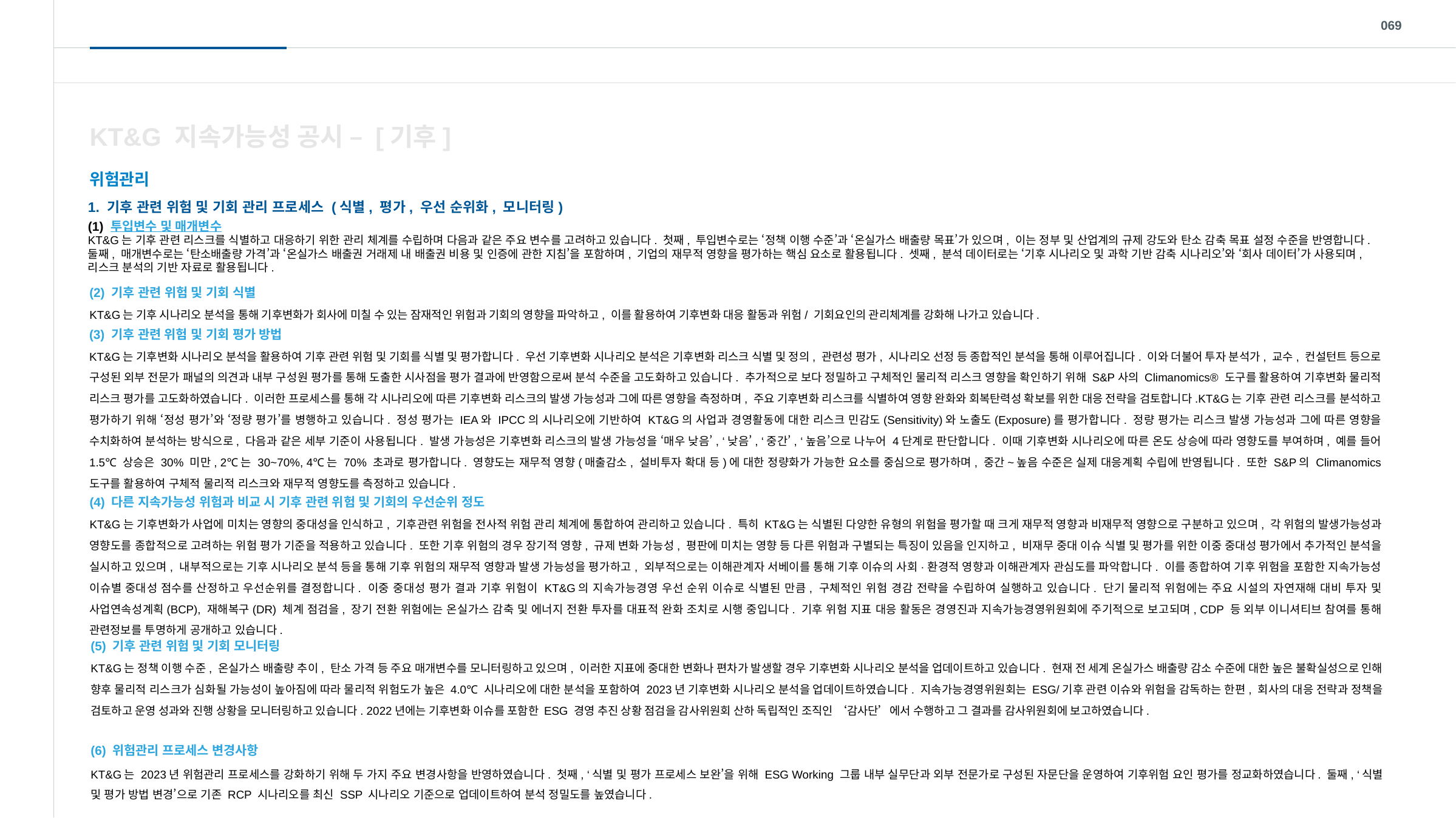

069
KT&G 지속가능성 공시 – [기후]
위험관리
1. 기후 관련 위험 및 기회 관리 프로세스 (식별, 평가, 우선 순위화, 모니터링)
투입변수 및 매개변수
KT&G는 기후 관련 리스크를 식별하고 대응하기 위한 관리 체계를 수립하며 다음과 같은 주요 변수를 고려하고 있습니다. 첫째, 투입변수로는 ‘정책 이행 수준’과 ‘온실가스 배출량 목표’가 있으며, 이는 정부 및 산업계의 규제 강도와 탄소 감축 목표 설정 수준을 반영합니다. 둘째, 매개변수로는 ‘탄소배출량 가격’과 ‘온실가스 배출권 거래제 내 배출권 비용 및 인증에 관한 지침’을 포함하며, 기업의 재무적 영향을 평가하는 핵심 요소로 활용됩니다. 셋째, 분석 데이터로는 ‘기후 시나리오 및 과학 기반 감축 시나리오’와 ‘회사 데이터’가 사용되며, 리스크 분석의 기반 자료로 활용됩니다.
(2) 기후 관련 위험 및 기회 식별
KT&G는 기후 시나리오 분석을 통해 기후변화가 회사에 미칠 수 있는 잠재적인 위험과 기회의 영향을 파악하고, 이를 활용하여 기후변화 대응 활동과 위험/ 기회요인의 관리체계를 강화해 나가고 있습니다.
(3) 기후 관련 위험 및 기회 평가 방법
KT&G는 기후변화 시나리오 분석을 활용하여 기후 관련 위험 및 기회를 식별 및 평가합니다. 우선 기후변화 시나리오 분석은 기후변화 리스크 식별 및 정의, 관련성 평가, 시나리오 선정 등 종합적인 분석을 통해 이루어집니다. 이와 더불어 투자 분석가, 교수, 컨설턴트 등으로 구성된 외부 전문가 패널의 의견과 내부 구성원 평가를 통해 도출한 시사점을 평가 결과에 반영함으로써 분석 수준을 고도화하고 있습니다. 추가적으로 보다 정밀하고 구체적인 물리적 리스크 영향을 확인하기 위해 S&P사의 Climanomics® 도구를 활용하여 기후변화 물리적 리스크 평가를 고도화하였습니다. 이러한 프로세스를 통해 각 시나리오에 따른 기후변화 리스크의 발생 가능성과 그에 따른 영향을 측정하며, 주요 기후변화 리스크를 식별하여 영향 완화와 회복탄력성 확보를 위한 대응 전략을 검토합니다.KT&G는 기후 관련 리스크를 분석하고 평가하기 위해 ‘정성 평가’와 ‘정량 평가’를 병행하고 있습니다. 정성 평가는 IEA와 IPCC의 시나리오에 기반하여 KT&G의 사업과 경영활동에 대한 리스크 민감도(Sensitivity)와 노출도(Exposure)를 평가합니다. 정량 평가는 리스크 발생 가능성과 그에 따른 영향을 수치화하여 분석하는 방식으로, 다음과 같은 세부 기준이 사용됩니다. 발생 가능성은 기후변화 리스크의 발생 가능성을 ‘매우 낮음’, ‘낮음’, ‘중간’, ‘높음’으로 나누어 4단계로 판단합니다. 이때 기후변화 시나리오에 따른 온도 상승에 따라 영향도를 부여하며, 예를 들어 1.5℃ 상승은 30% 미만, 2℃는 30~70%, 4℃는 70% 초과로 평가합니다. 영향도는 재무적 영향(매출감소, 설비투자 확대 등)에 대한 정량화가 가능한 요소를 중심으로 평가하며, 중간~높음 수준은 실제 대응계획 수립에 반영됩니다. 또한 S&P의 Climanomics 도구를 활용하여 구체적 물리적 리스크와 재무적 영향도를 측정하고 있습니다.
(4) 다른 지속가능성 위험과 비교 시 기후 관련 위험 및 기회의 우선순위 정도
KT&G는 기후변화가 사업에 미치는 영향의 중대성을 인식하고, 기후관련 위험을 전사적 위험 관리 체계에 통합하여 관리하고 있습니다. 특히 KT&G는 식별된 다양한 유형의 위험을 평가할 때 크게 재무적 영향과 비재무적 영향으로 구분하고 있으며, 각 위험의 발생가능성과 영향도를 종합적으로 고려하는 위험 평가 기준을 적용하고 있습니다. 또한 기후 위험의 경우 장기적 영향, 규제 변화 가능성, 평판에 미치는 영향 등 다른 위험과 구별되는 특징이 있음을 인지하고, 비재무 중대 이슈 식별 및 평가를 위한 이중 중대성 평가에서 추가적인 분석을 실시하고 있으며, 내부적으로는 기후 시나리오 분석 등을 통해 기후 위험의 재무적 영향과 발생 가능성을 평가하고, 외부적으로는 이해관계자 서베이를 통해 기후 이슈의 사회·환경적 영향과 이해관계자 관심도를 파악합니다. 이를 종합하여 기후 위험을 포함한 지속가능성 이슈별 중대성 점수를 산정하고 우선순위를 결정합니다. 이중 중대성 평가 결과 기후 위험이 KT&G의 지속가능경영 우선 순위 이슈로 식별된 만큼, 구체적인 위험 경감 전략을 수립하여 실행하고 있습니다. 단기 물리적 위험에는 주요 시설의 자연재해 대비 투자 및 사업연속성계획(BCP), 재해복구(DR) 체계 점검을, 장기 전환 위험에는 온실가스 감축 및 에너지 전환 투자를 대표적 완화 조치로 시행 중입니다. 기후 위험 지표 대응 활동은 경영진과 지속가능경영위원회에 주기적으로 보고되며, CDP 등 외부 이니셔티브 참여를 통해 관련정보를 투명하게 공개하고 있습니다.
(5) 기후 관련 위험 및 기회 모니터링
KT&G는 정책 이행 수준, 온실가스 배출량 추이, 탄소 가격 등 주요 매개변수를 모니터링하고 있으며, 이러한 지표에 중대한 변화나 편차가 발생할 경우 기후변화 시나리오 분석을 업데이트하고 있습니다. 현재 전 세계 온실가스 배출량 감소 수준에 대한 높은 불확실성으로 인해 향후 물리적 리스크가 심화될 가능성이 높아짐에 따라 물리적 위험도가 높은 4.0℃ 시나리오에 대한 분석을 포함하여 2023년 기후변화 시나리오 분석을 업데이트하였습니다. 지속가능경영위원회는 ESG/기후 관련 이슈와 위험을 감독하는 한편, 회사의 대응 전략과 정책을 검토하고 운영 성과와 진행 상황을 모니터링하고 있습니다. 2022년에는 기후변화 이슈를 포함한 ESG 경영 추진 상황 점검을 감사위원회 산하 독립적인 조직인 ‘감사단’에서 수행하고 그 결과를 감사위원회에 보고하였습니다.
(6) 위험관리 프로세스 변경사항
KT&G는 2023년 위험관리 프로세스를 강화하기 위해 두 가지 주요 변경사항을 반영하였습니다. 첫째, ‘식별 및 평가 프로세스 보완’을 위해 ESG Working 그룹 내부 실무단과 외부 전문가로 구성된 자문단을 운영하여 기후위험 요인 평가를 정교화하였습니다. 둘째, ‘식별 및 평가 방법 변경’으로 기존 RCP 시나리오를 최신 SSP 시나리오 기준으로 업데이트하여 분석 정밀도를 높였습니다.